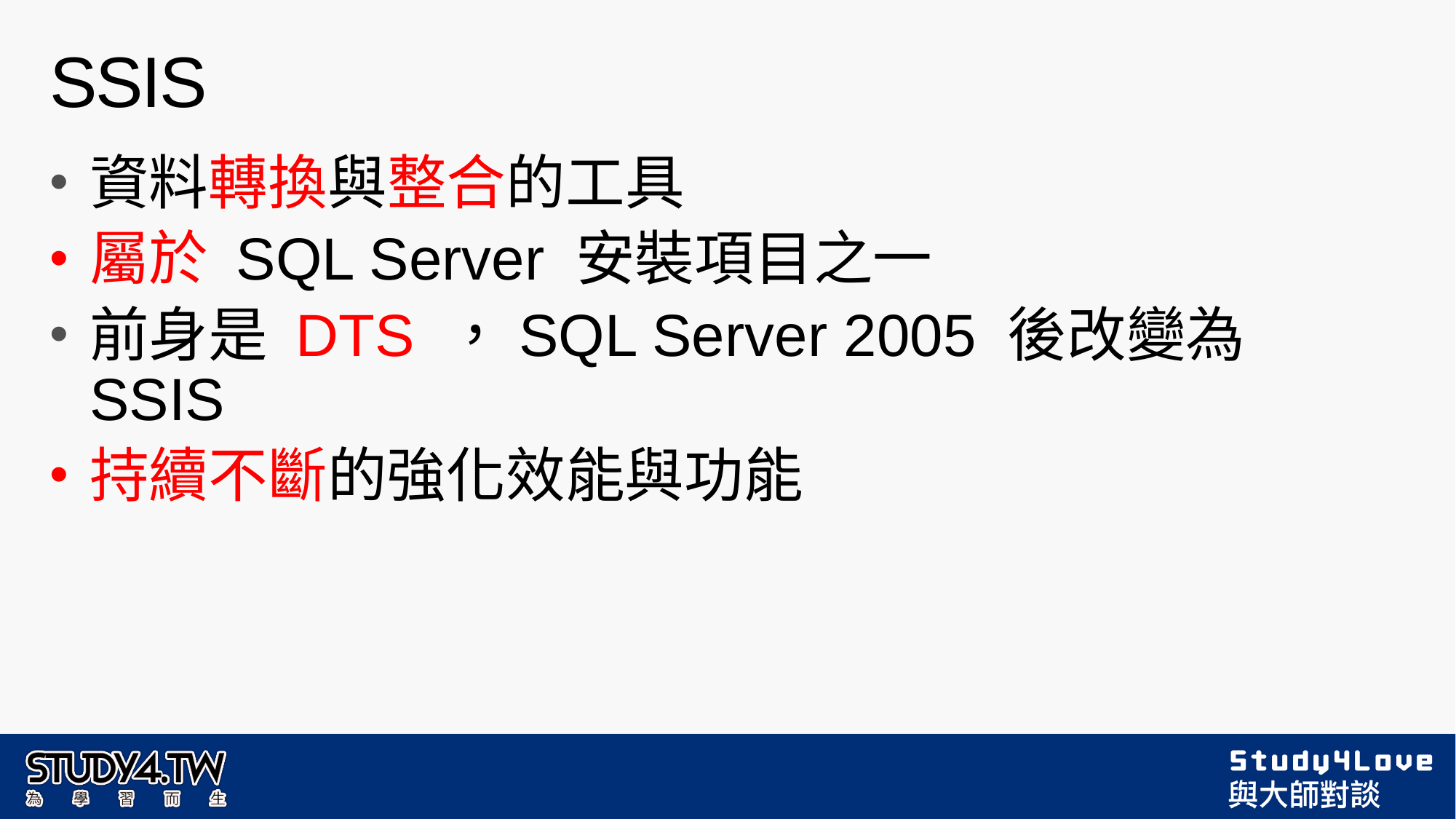

# SSIS
資料轉換與整合的工具
屬於 SQL Server 安裝項目之一
前身是 DTS ，SQL Server 2005 後改變為 SSIS
持續不斷的強化效能與功能